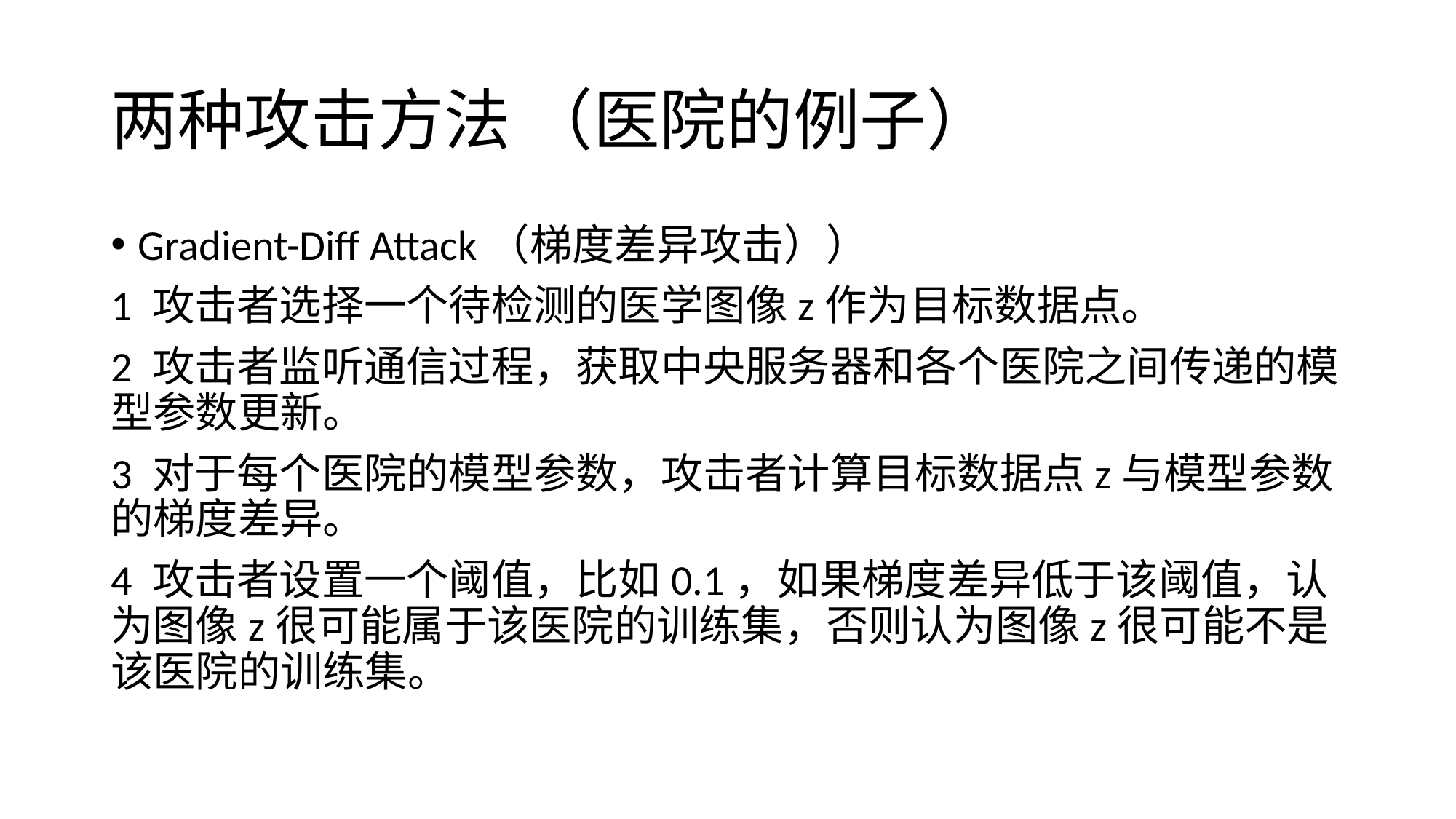

# 两种攻击方法 （医院的例子）
Gradient-Diff Attack（梯度差异攻击））
1 攻击者选择一个待检测的医学图像z作为目标数据点。
2 攻击者监听通信过程，获取中央服务器和各个医院之间传递的模型参数更新。
3 对于每个医院的模型参数，攻击者计算目标数据点z与模型参数的梯度差异。
4 攻击者设置一个阈值，比如0.1，如果梯度差异低于该阈值，认为图像z很可能属于该医院的训练集，否则认为图像z很可能不是该医院的训练集。